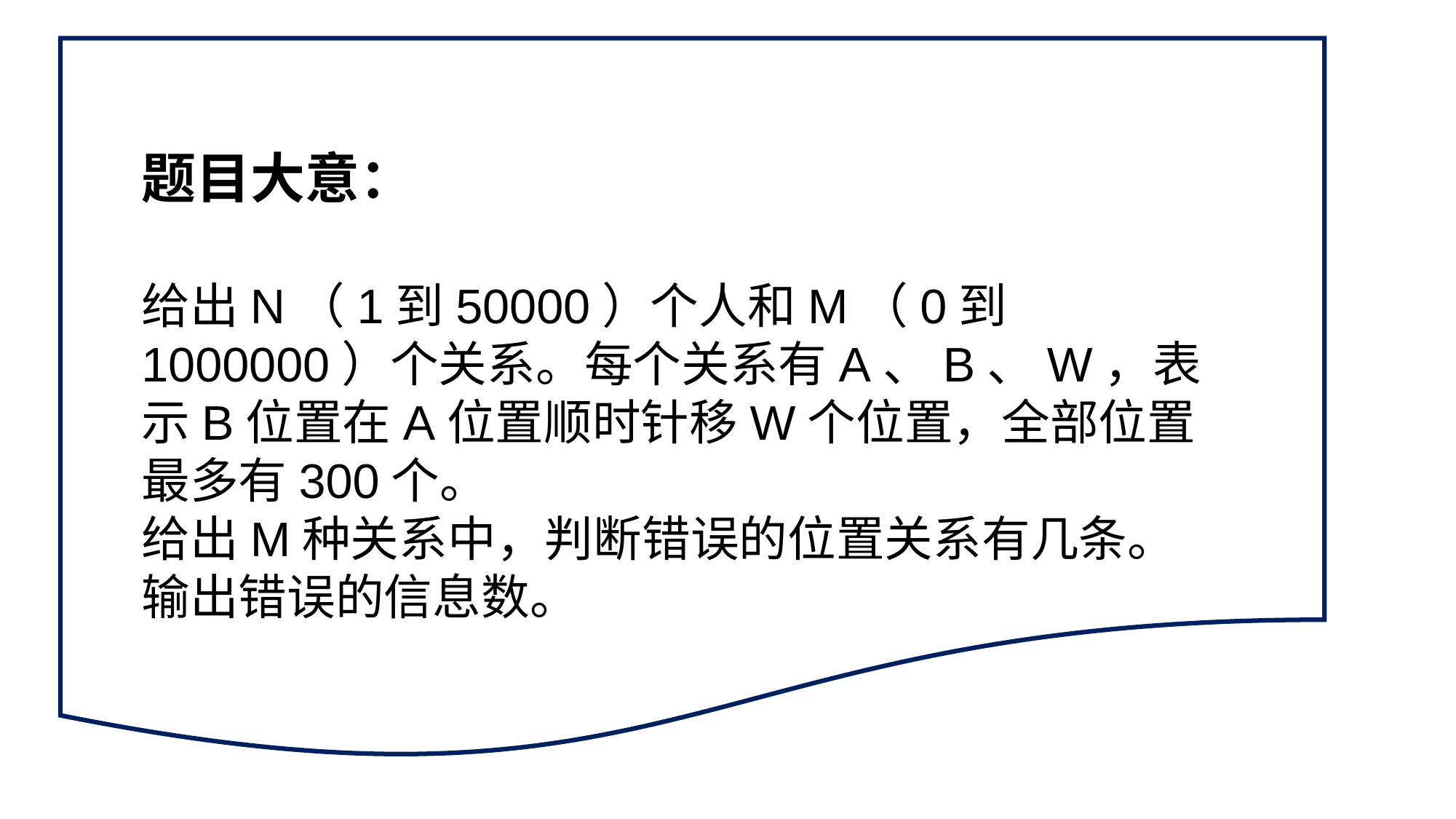

题目大意：

给出N（1到50000）个人和M（0到1000000）个关系。每个关系有A、B、W，表示B位置在A位置顺时针移W个位置，全部位置最多有300个。
给出M种关系中，判断错误的位置关系有几条。输出错误的信息数。